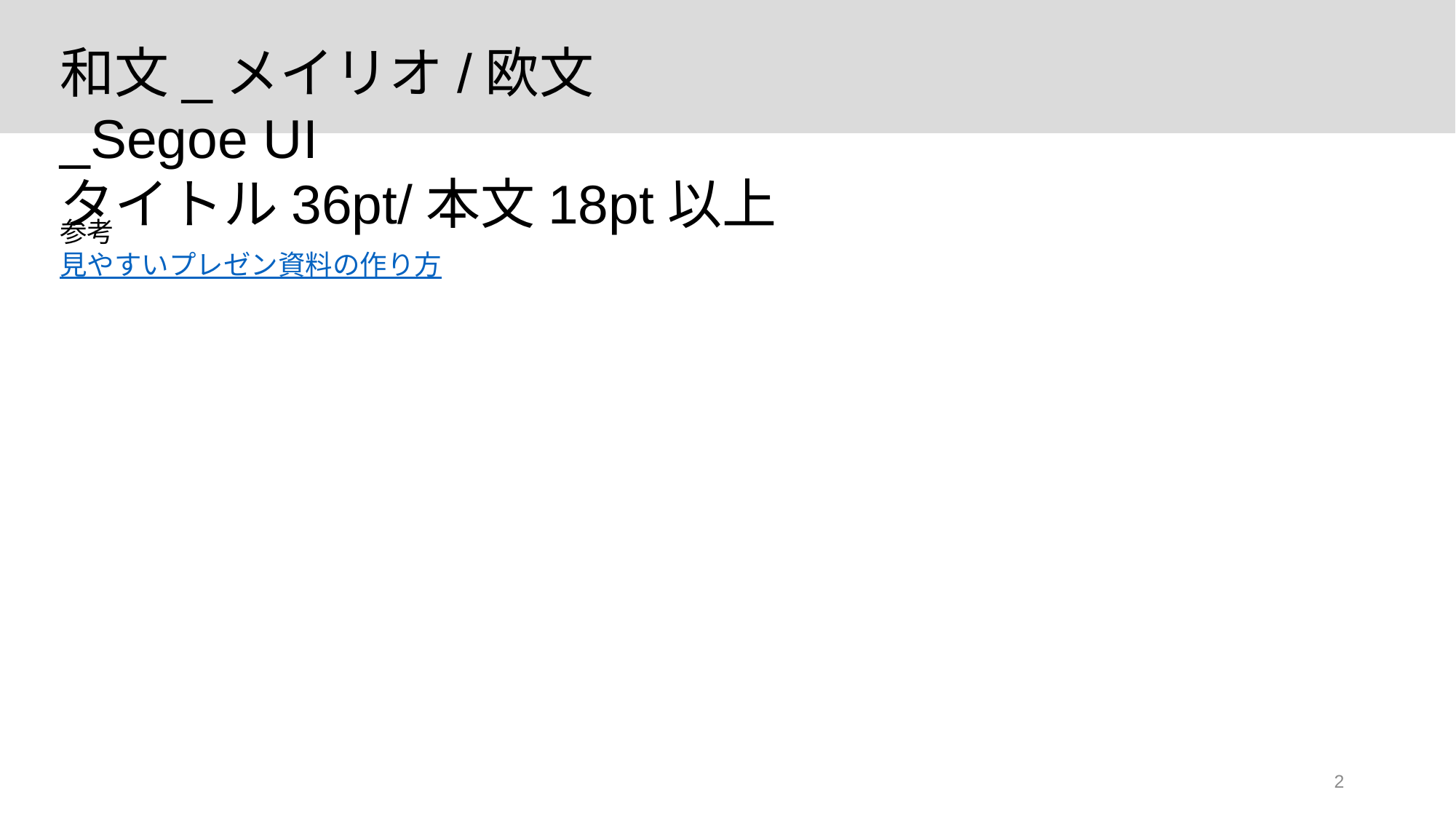

和文_メイリオ/欧文_Segoe UI
タイトル36pt/本文18pt以上
参考
見やすいプレゼン資料の作り方
2